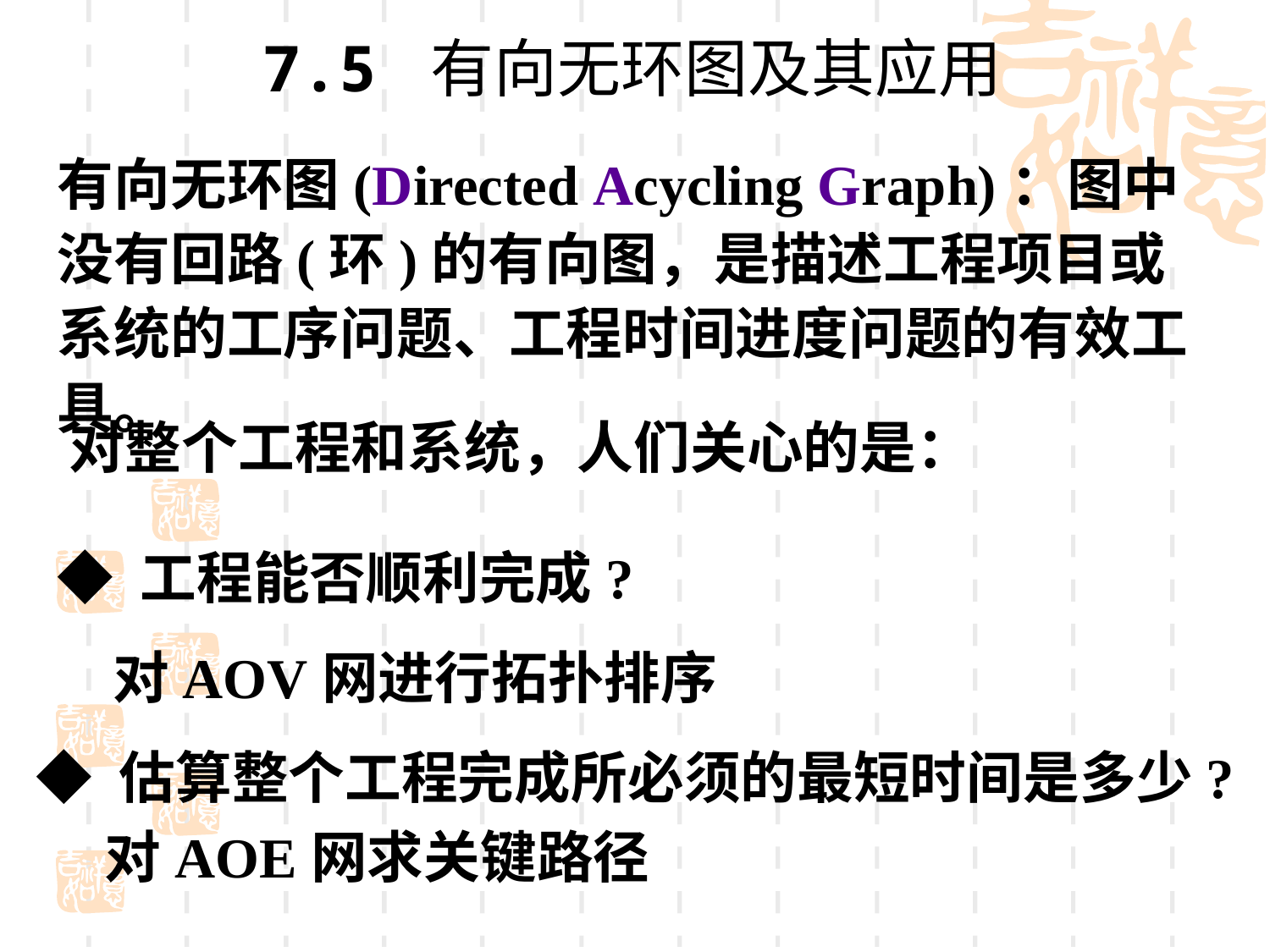

7.5 有向无环图及其应用
有向无环图(Directed Acycling Graph)：图中没有回路(环)的有向图，是描述工程项目或系统的工序问题、工程时间进度问题的有效工具。
对整个工程和系统，人们关心的是：
◆ 工程能否顺利完成?
对AOV网进行拓扑排序
◆ 估算整个工程完成所必须的最短时间是多少?
对AOE网求关键路径